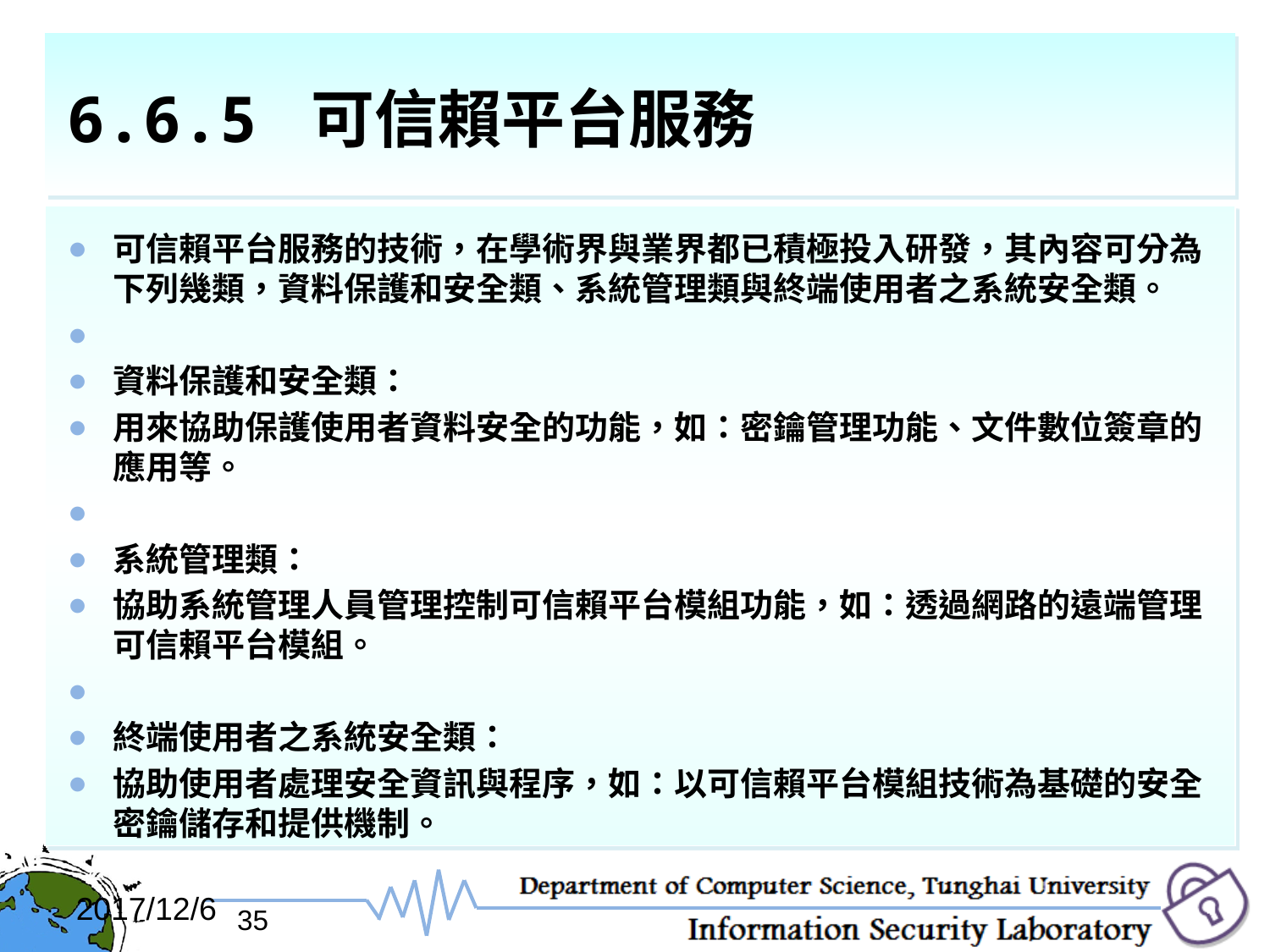

# 6.6.5 可信賴平台服務
可信賴平台服務的技術，在學術界與業界都已積極投入研發，其內容可分為下列幾類，資料保護和安全類、系統管理類與終端使用者之系統安全類。

資料保護和安全類：
用來協助保護使用者資料安全的功能，如：密鑰管理功能、文件數位簽章的應用等。

系統管理類：
協助系統管理人員管理控制可信賴平台模組功能，如：透過網路的遠端管理可信賴平台模組。

終端使用者之系統安全類：
協助使用者處理安全資訊與程序，如：以可信賴平台模組技術為基礎的安全密鑰儲存和提供機制。

2017/12/6
35